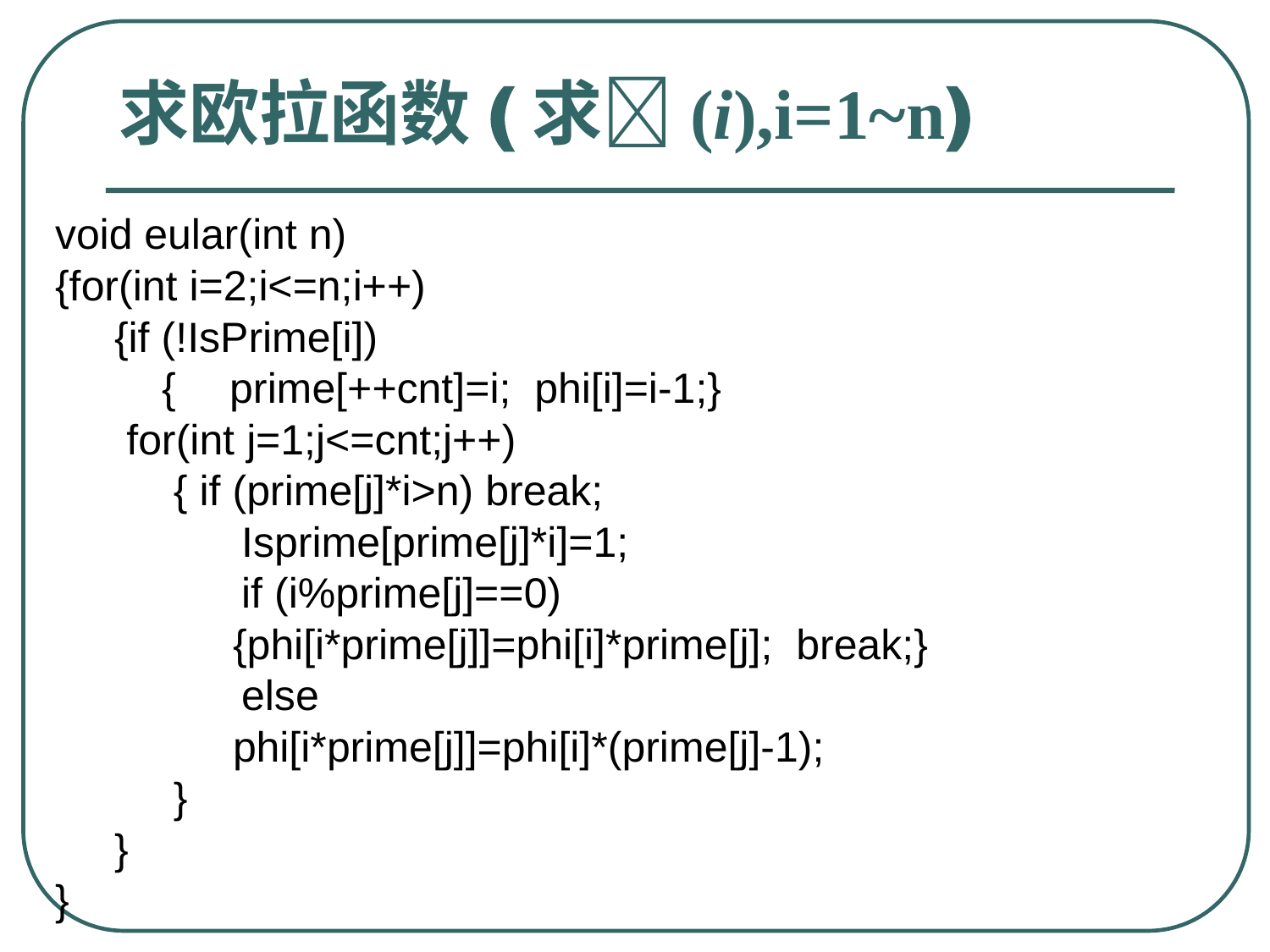

# 求欧拉函数(求ϕ(i),i=1~n)
void eular(int n)
{for(int i=2;i<=n;i++)
     {if (!IsPrime[i])
         {	prime[++cnt]=i;  phi[i]=i-1;}
	  for(int j=1;j<=cnt;j++)
          { if (prime[j]*i>n) break;
       	 Isprime[prime[j]*i]=1;
      	 if (i%prime[j]==0)
               {phi[i*prime[j]]=phi[i]*prime[j];  break;}
      	 else
               phi[i*prime[j]]=phi[i]*(prime[j]-1);
          }
	 }
}